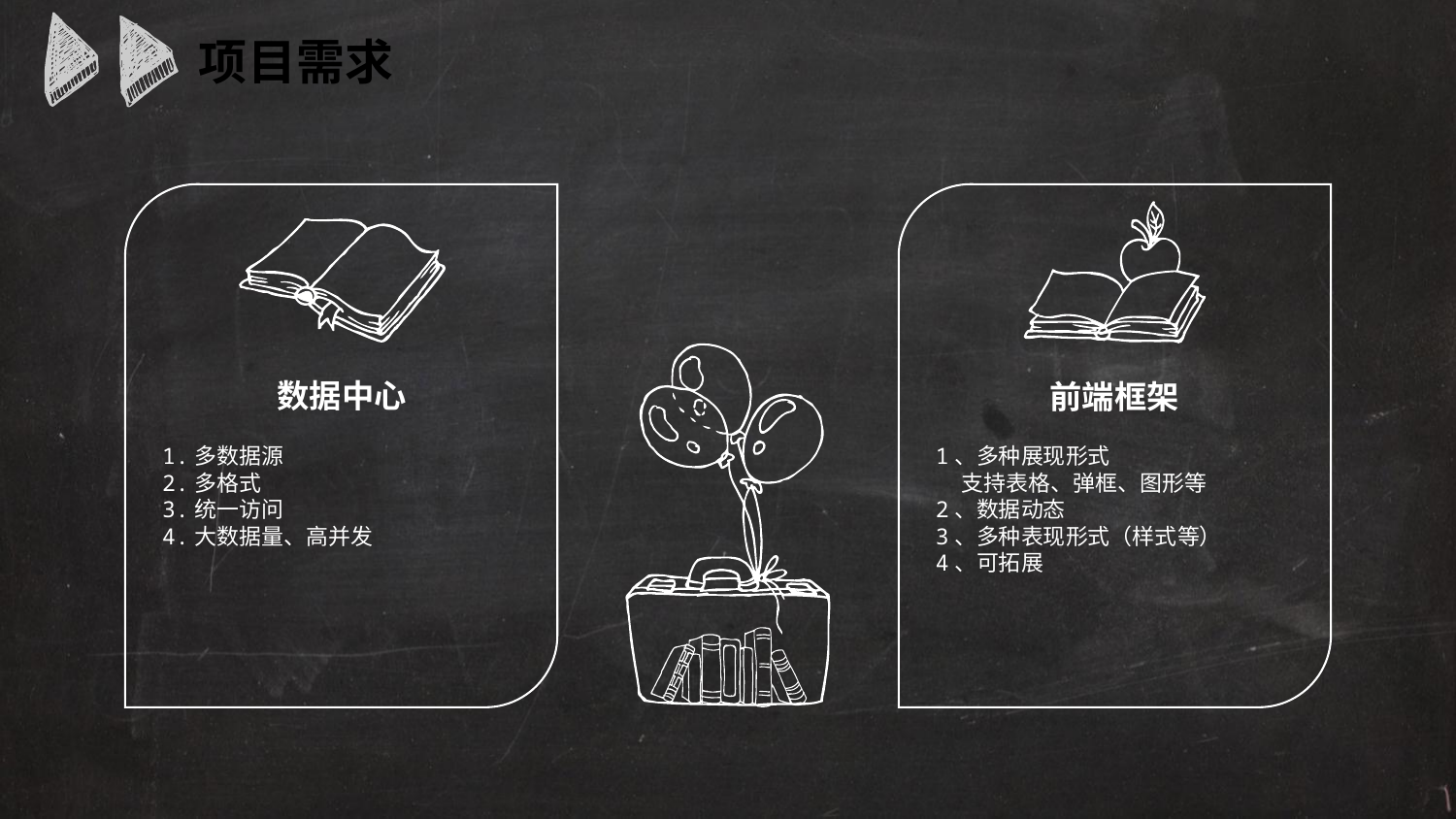

项目需求

数据中心
1.多数据源
2.多格式
3.统一访问
4.大数据量、高并发
前端框架
1、多种展现形式
    支持表格、弹框、图形等
2、数据动态
3、多种表现形式（样式等）
4、可拓展